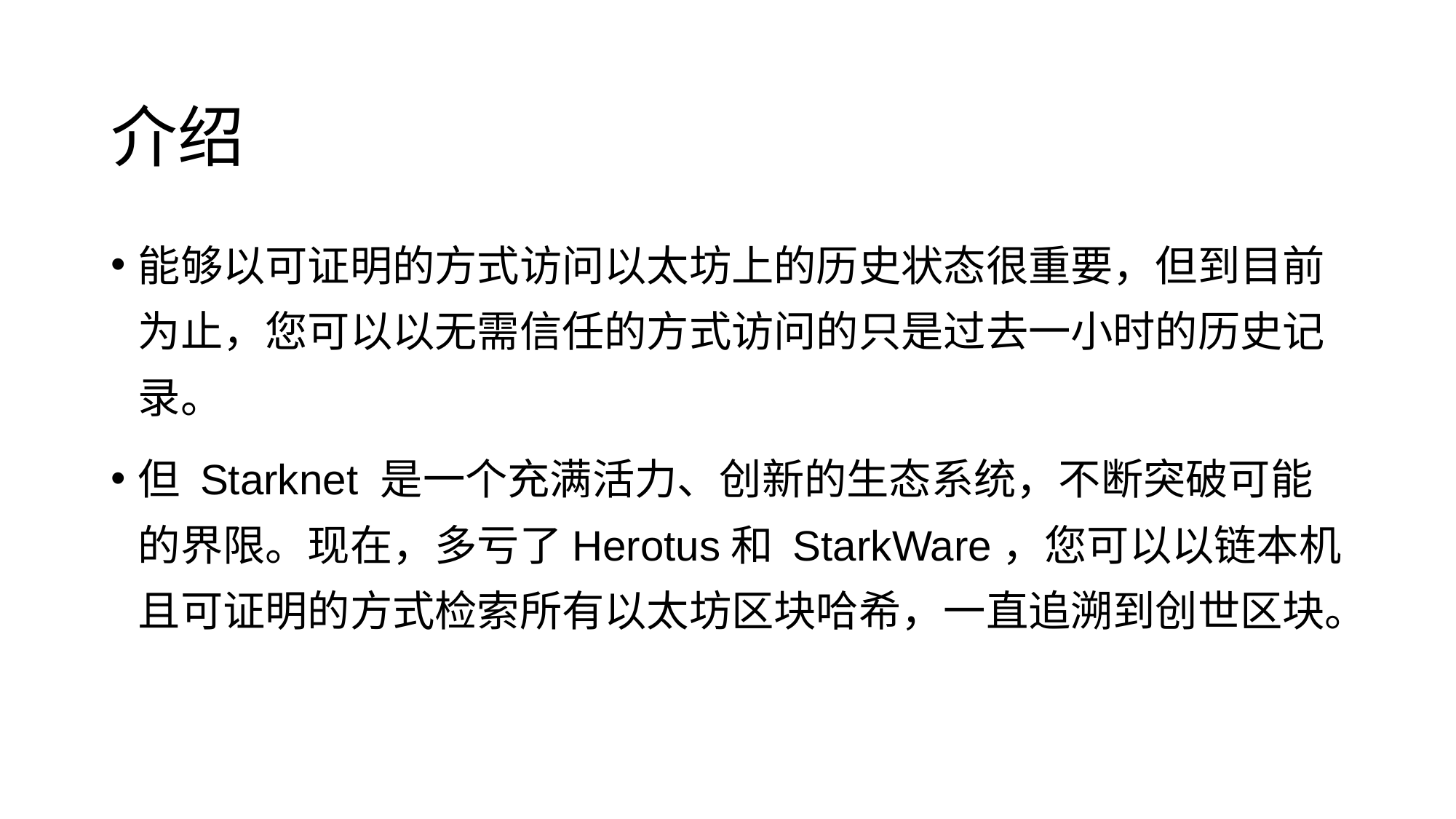

# 介绍
能够以可证明的方式访问以太坊上的历史状态很重要，但到目前为止，您可以以无需信任的方式访问的只是过去一小时的历史记录。
但 Starknet 是一个充满活力、创新的生态系统，不断突破可能的界限。现在，多亏了Herotus和 StarkWare，您可以以链本机且可证明的方式检索所有以太坊区块哈希，一直追溯到创世区块。